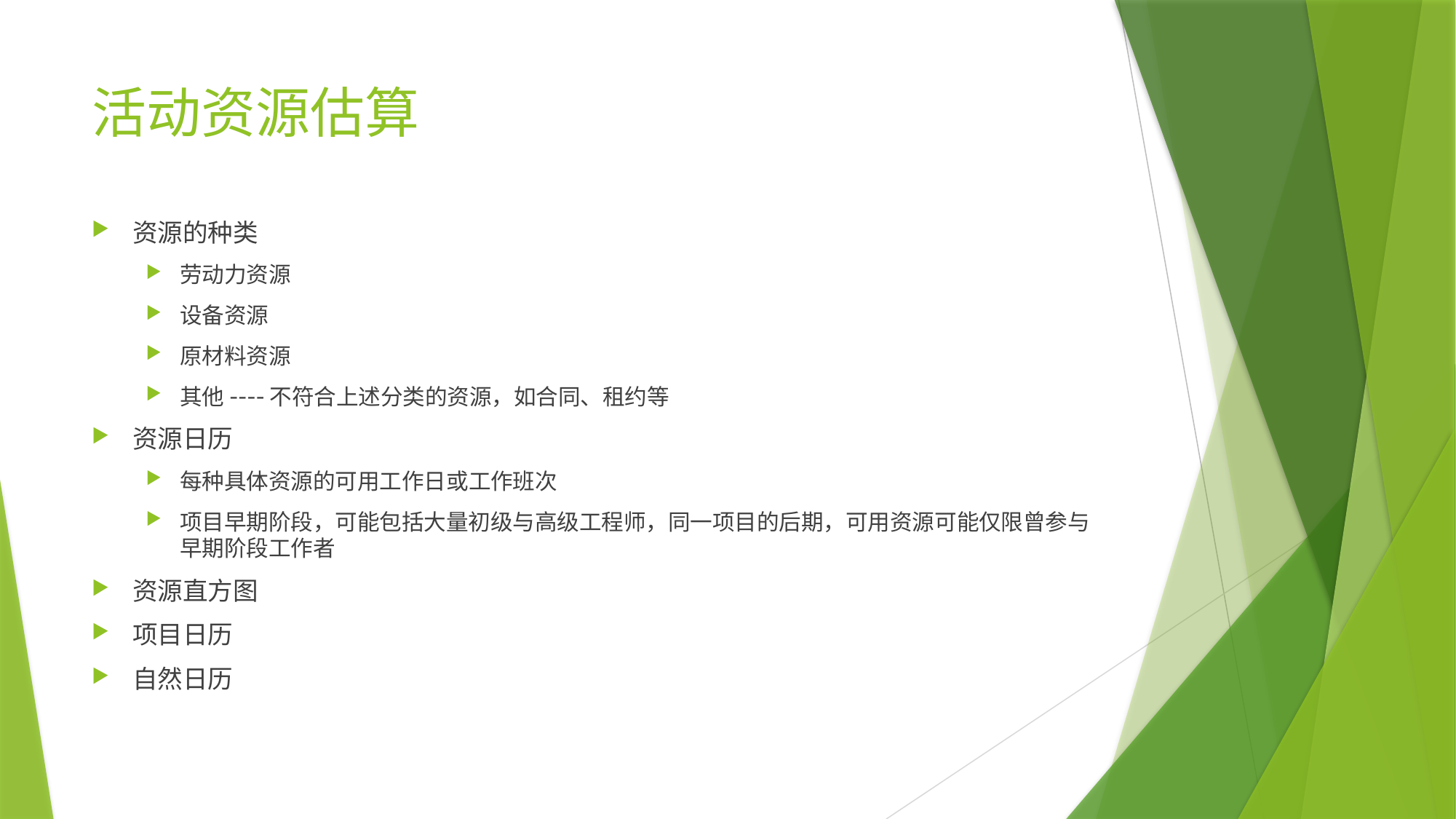

# 活动资源估算
资源的种类
劳动力资源
设备资源
原材料资源
其他----不符合上述分类的资源，如合同、租约等
资源日历
每种具体资源的可用工作日或工作班次
项目早期阶段，可能包括大量初级与高级工程师，同一项目的后期，可用资源可能仅限曾参与早期阶段工作者
资源直方图
项目日历
自然日历